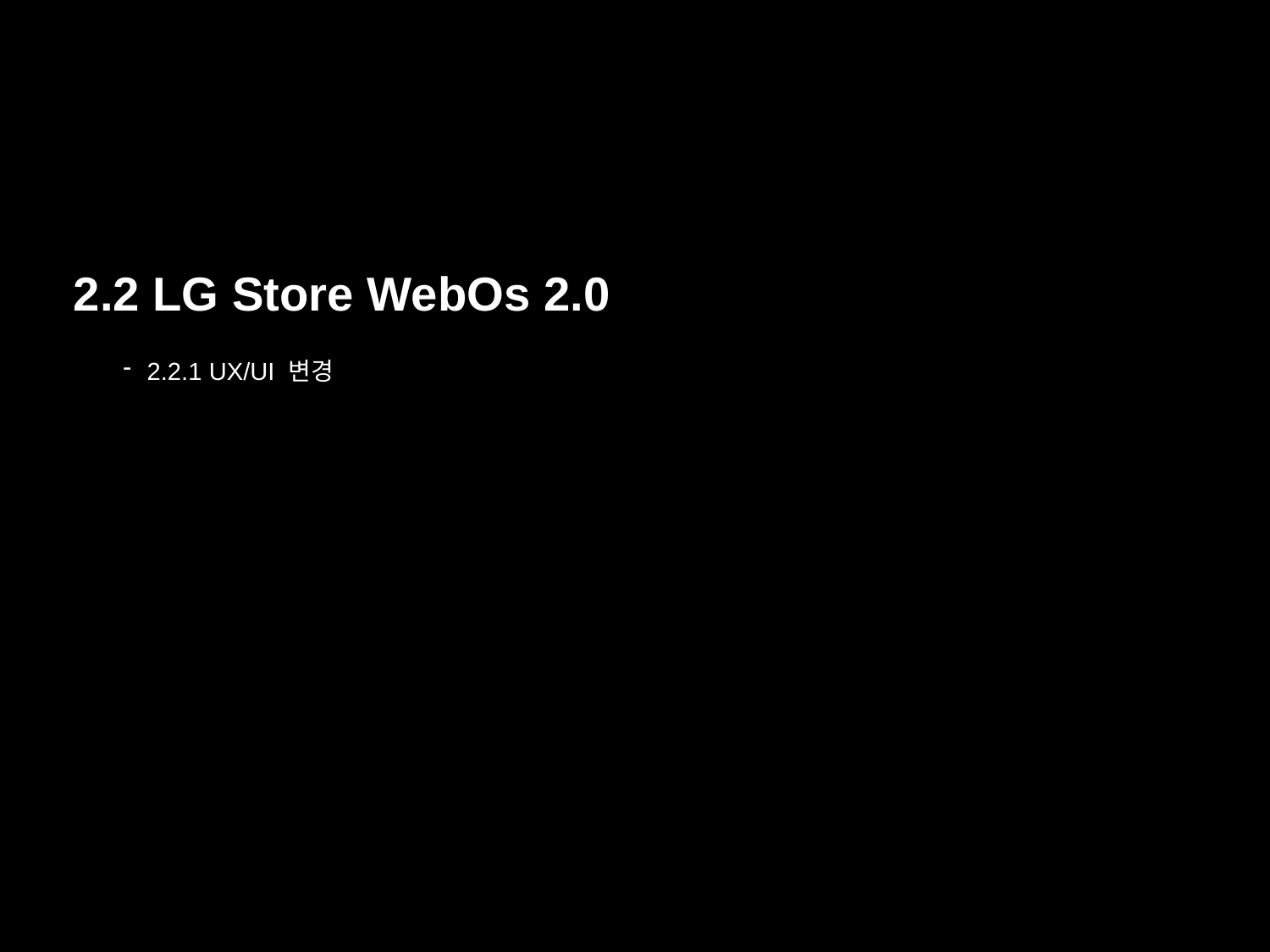

2.2 LG Store WebOs 2.0
2.2.1 UX/UI 변경